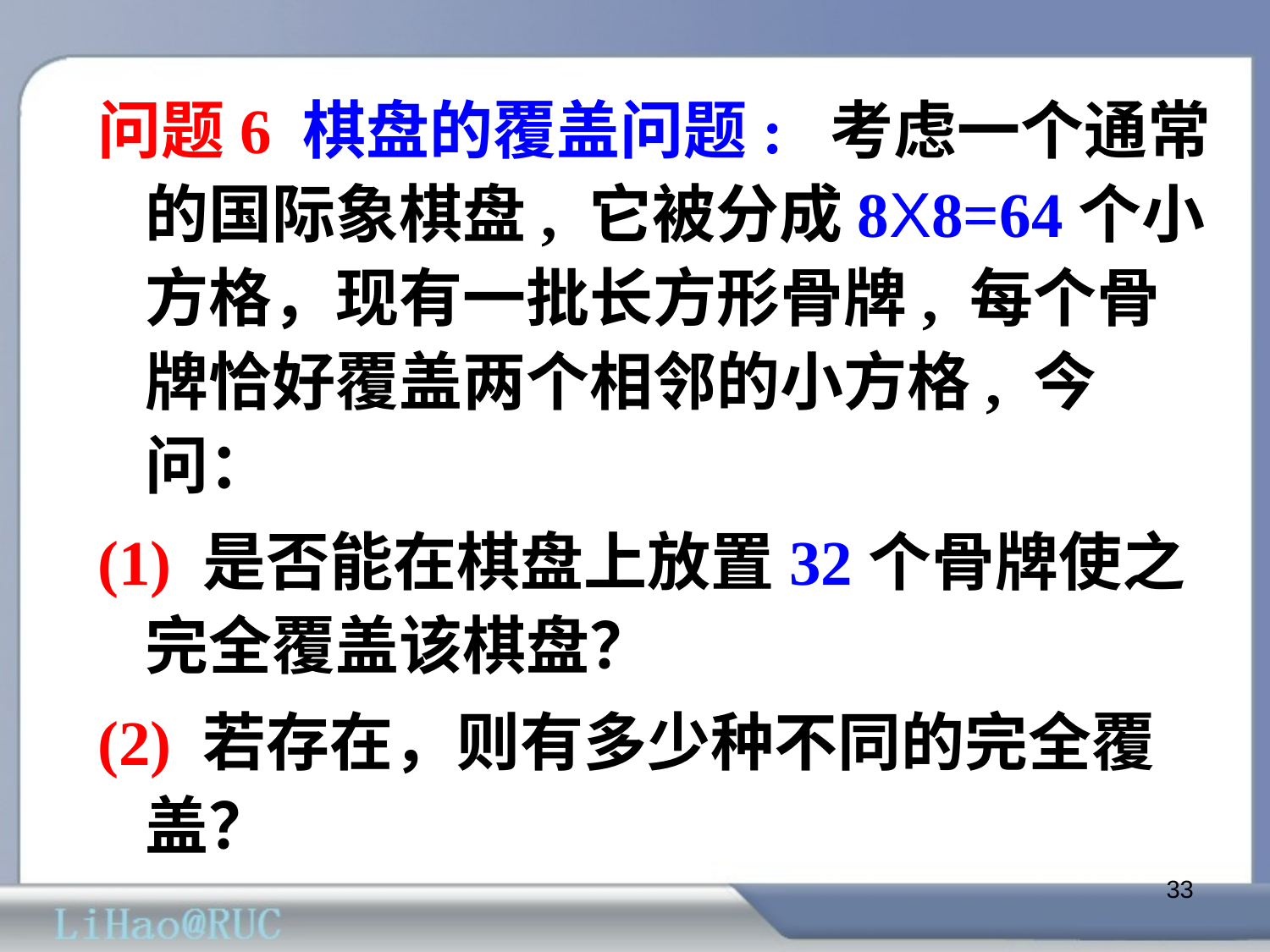

问题6 棋盘的覆盖问题:  考虑一个通常的国际象棋盘, 它被分成8X8=64个小方格，现有一批长方形骨牌, 每个骨牌恰好覆盖两个相邻的小方格, 今问：
(1) 是否能在棋盘上放置32个骨牌使之完全覆盖该棋盘？
(2) 若存在，则有多少种不同的完全覆盖？
33